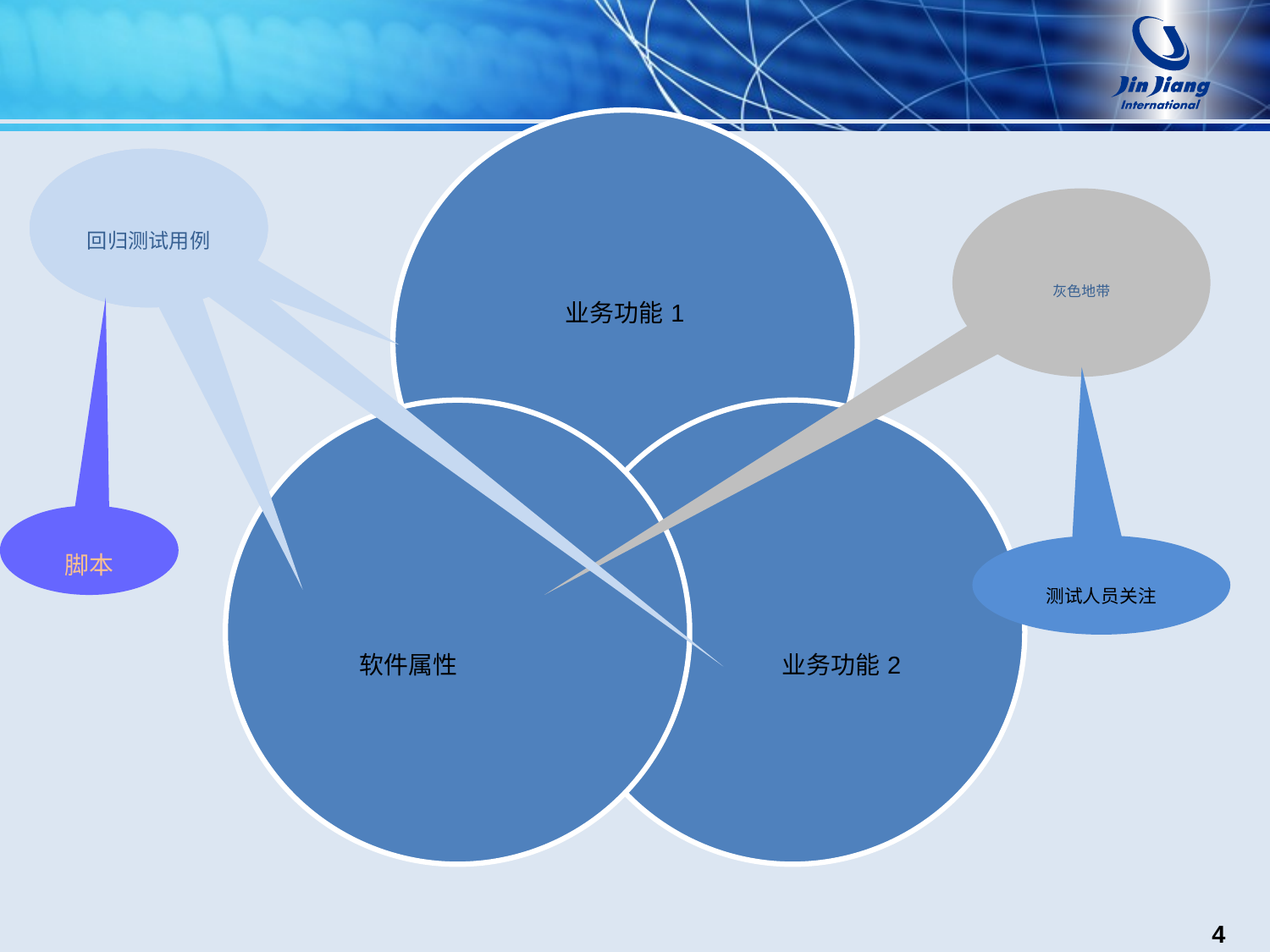

#
业务功能1
业务功能2
软件属性

回归测试用例
灰色地带
脚本
测试人员关注
4